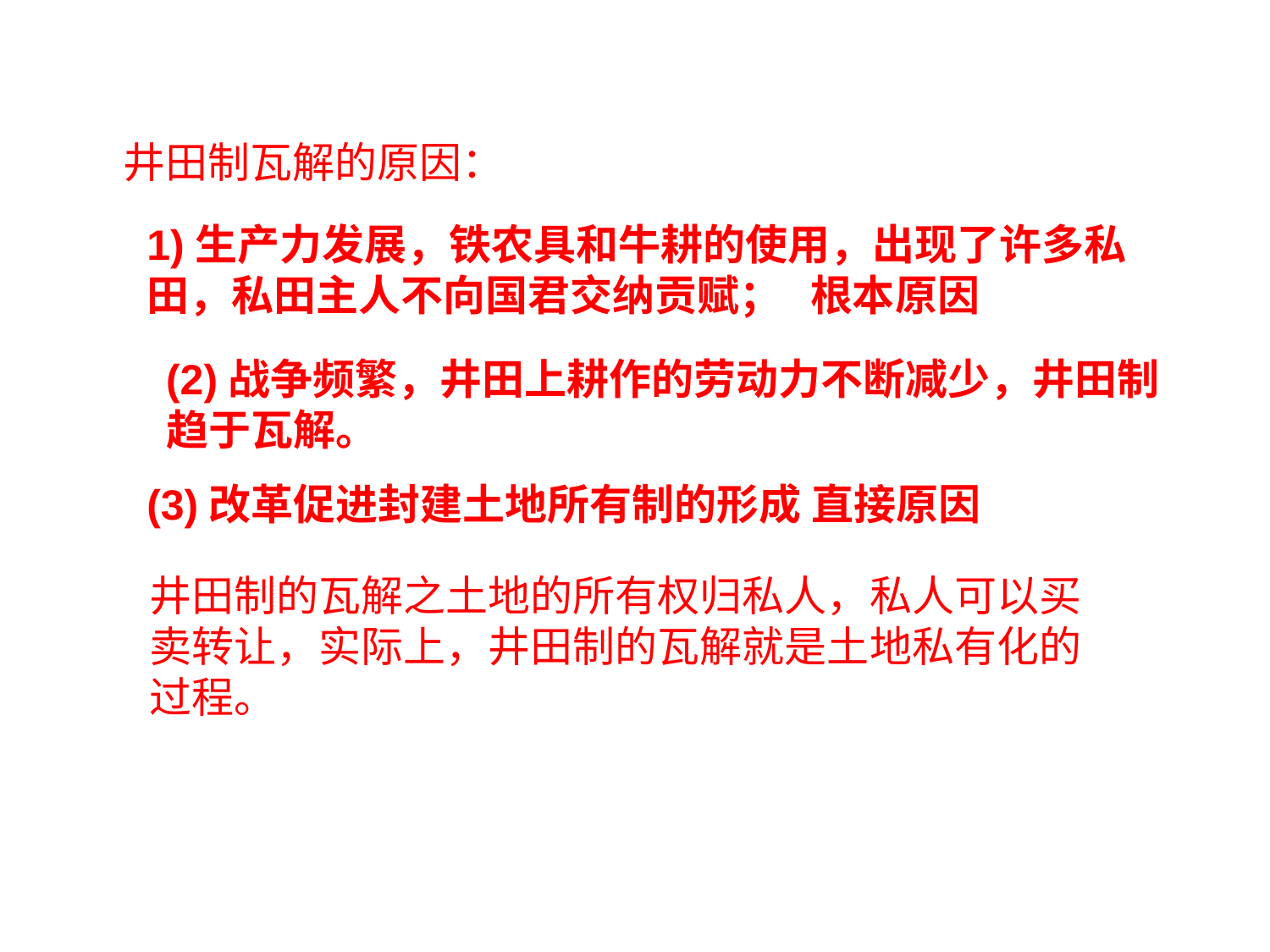

井田制瓦解的原因：
1)生产力发展，铁农具和牛耕的使用，出现了许多私田，私田主人不向国君交纳贡赋；   根本原因
(2)战争频繁，井田上耕作的劳动力不断减少，井田制趋于瓦解。
(3)改革促进封建土地所有制的形成 直接原因
井田制的瓦解之土地的所有权归私人，私人可以买卖转让，实际上，井田制的瓦解就是土地私有化的过程。